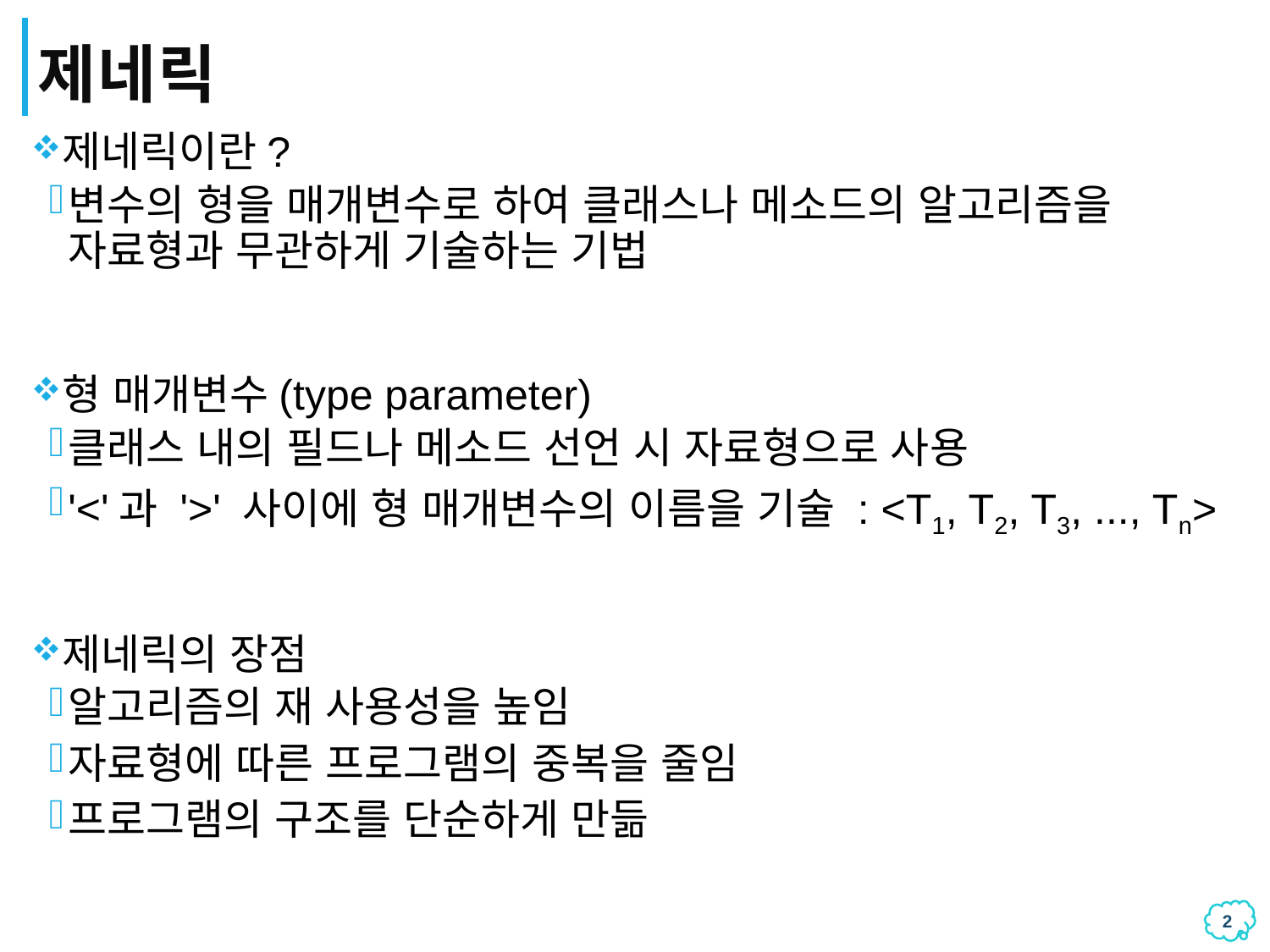

# 제네릭
제네릭이란?
변수의 형을 매개변수로 하여 클래스나 메소드의 알고리즘을 자료형과 무관하게 기술하는 기법

형 매개변수(type parameter)
클래스 내의 필드나 메소드 선언 시 자료형으로 사용
'<'과 '>' 사이에 형 매개변수의 이름을 기술 : <T1, T2, T3, ..., Tn>

제네릭의 장점
알고리즘의 재 사용성을 높임
자료형에 따른 프로그램의 중복을 줄임
프로그램의 구조를 단순하게 만듦
2